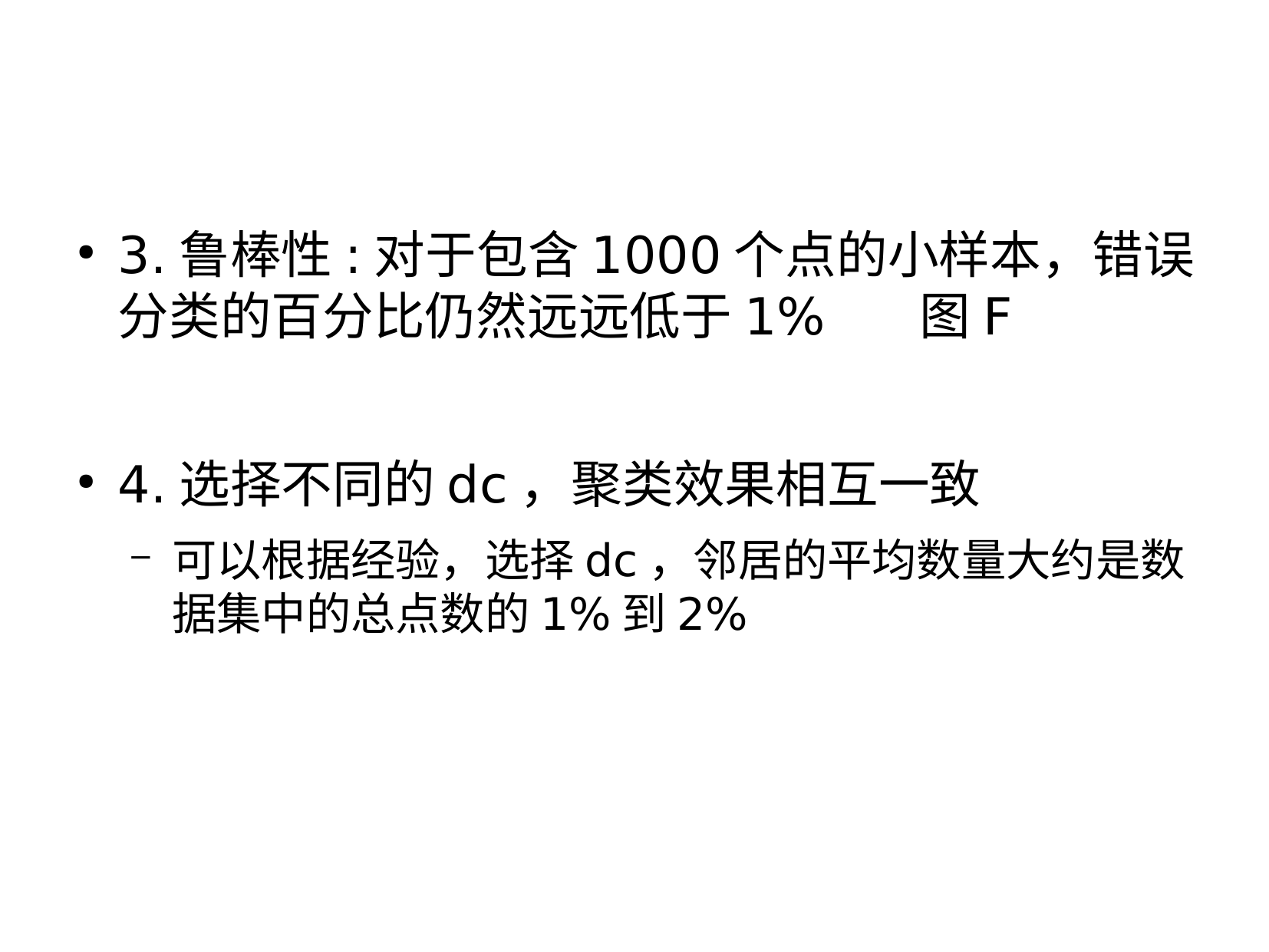

3.鲁棒性:对于包含1000个点的小样本，错误分类的百分比仍然远远低于1%     图F

4.选择不同的dc，聚类效果相互一致
可以根据经验，选择dc，邻居的平均数量大约是数据集中的总点数的1%到2%